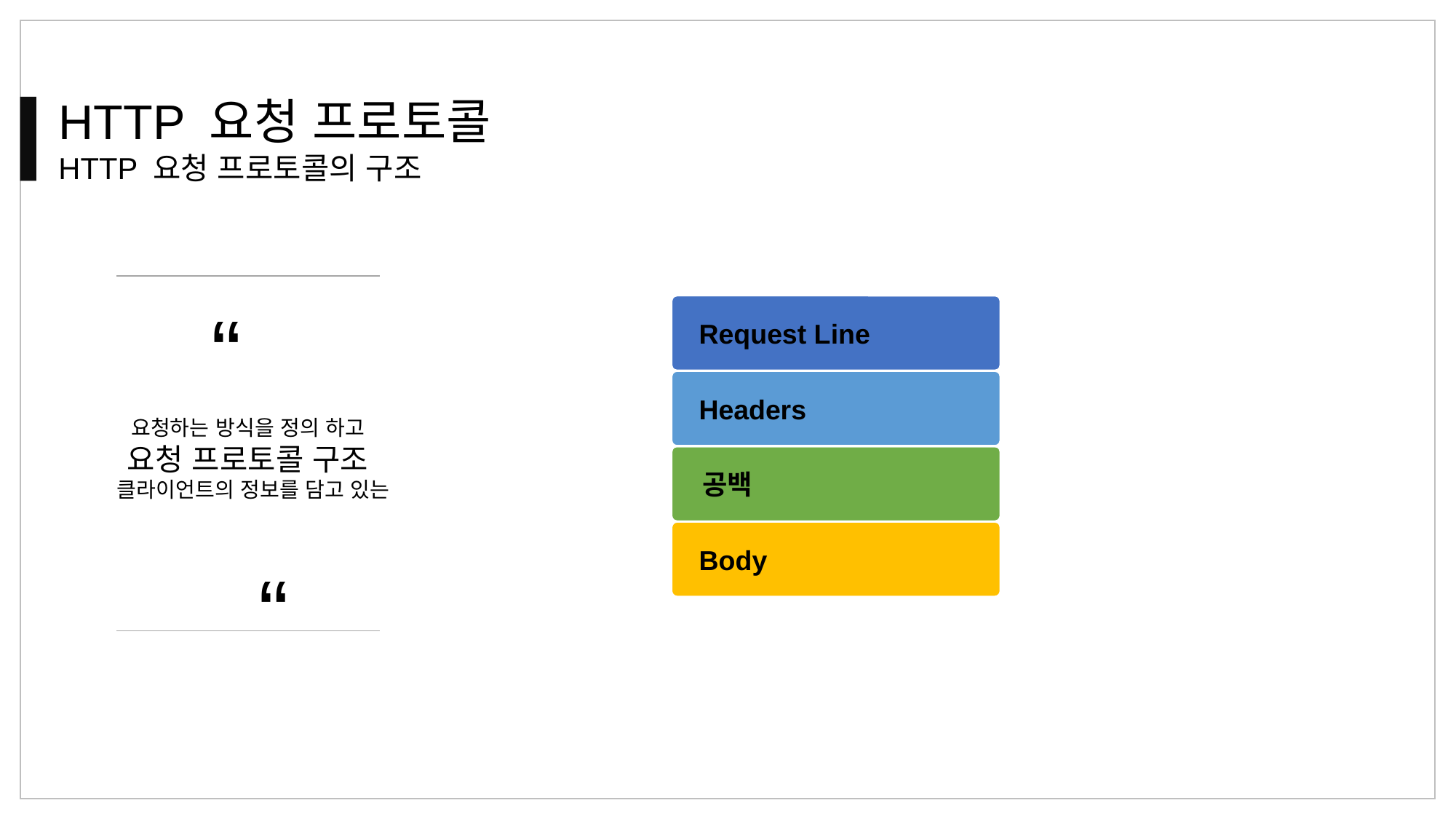

HTTP 요청 프로토콜
HTTP 요청 프로토콜의 구조

“
“
  Request Line
  Headers
  공백
  Body

요청하는 방식을 정의 하고
요청 프로토콜 구조
 클라이언트의 정보를 담고 있는